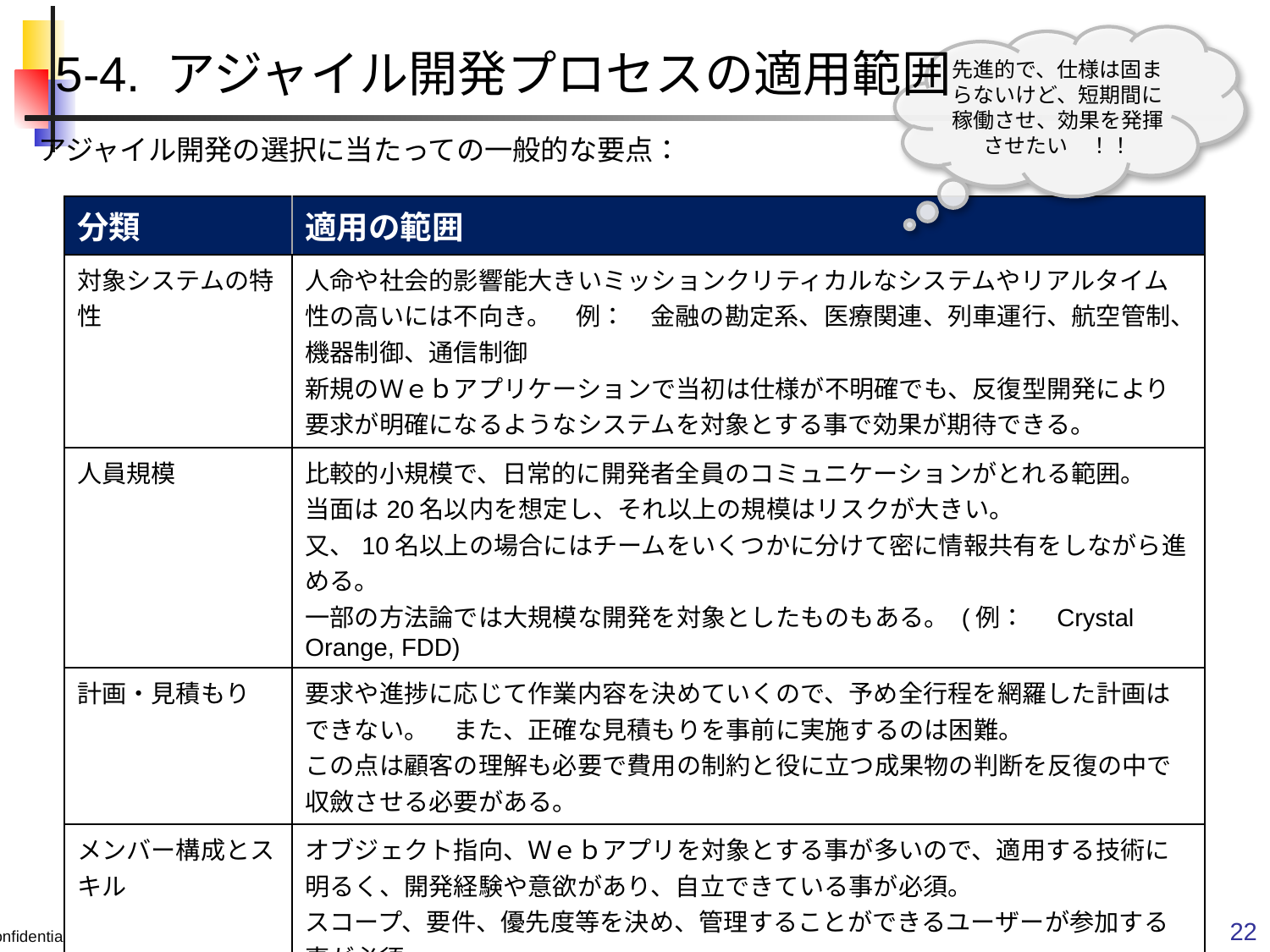

先進的で、仕様は固まらないけど、短期間に稼働させ、効果を発揮させたい　！！
5-4. アジャイル開発プロセスの適用範囲
アジャイル開発の選択に当たっての一般的な要点：
| 分類 | 適用の範囲 |
| --- | --- |
| 対象システムの特性 | 人命や社会的影響能大きいミッションクリティカルなシステムやリアルタイム性の高いには不向き。　例：　金融の勘定系、医療関連、列車運行、航空管制、機器制御、通信制御 新規のＷｅｂアプリケーションで当初は仕様が不明確でも、反復型開発により要求が明確になるようなシステムを対象とする事で効果が期待できる。 |
| 人員規模 | 比較的小規模で、日常的に開発者全員のコミュニケーションがとれる範囲。 当面は20名以内を想定し、それ以上の規模はリスクが大きい。 又、10名以上の場合にはチームをいくつかに分けて密に情報共有をしながら進める。 一部の方法論では大規模な開発を対象としたものもある。 (例：　Crystal Orange, FDD) |
| 計画・見積もり | 要求や進捗に応じて作業内容を決めていくので、予め全行程を網羅した計画はできない。　また、正確な見積もりを事前に実施するのは困難。 この点は顧客の理解も必要で費用の制約と役に立つ成果物の判断を反復の中で収斂させる必要がある。 |
| メンバー構成とスキル | オブジェクト指向、Ｗｅｂアプリを対象とする事が多いので、適用する技術に明るく、開発経験や意欲があり、自立できている事が必須。 スコープ、要件、優先度等を決め、管理することができるユーザーが参加する事が必須。 |
| 環境・風土 | 顧客・開発者を含めたチームに信頼感があり、目的や目標を共有でき、日常的に会話できるような環境である事。 反復型に設計、実装をするので、開発・検証環境も比較的自由に使え、必要に応じて構成も変えられることが望ましい。 |